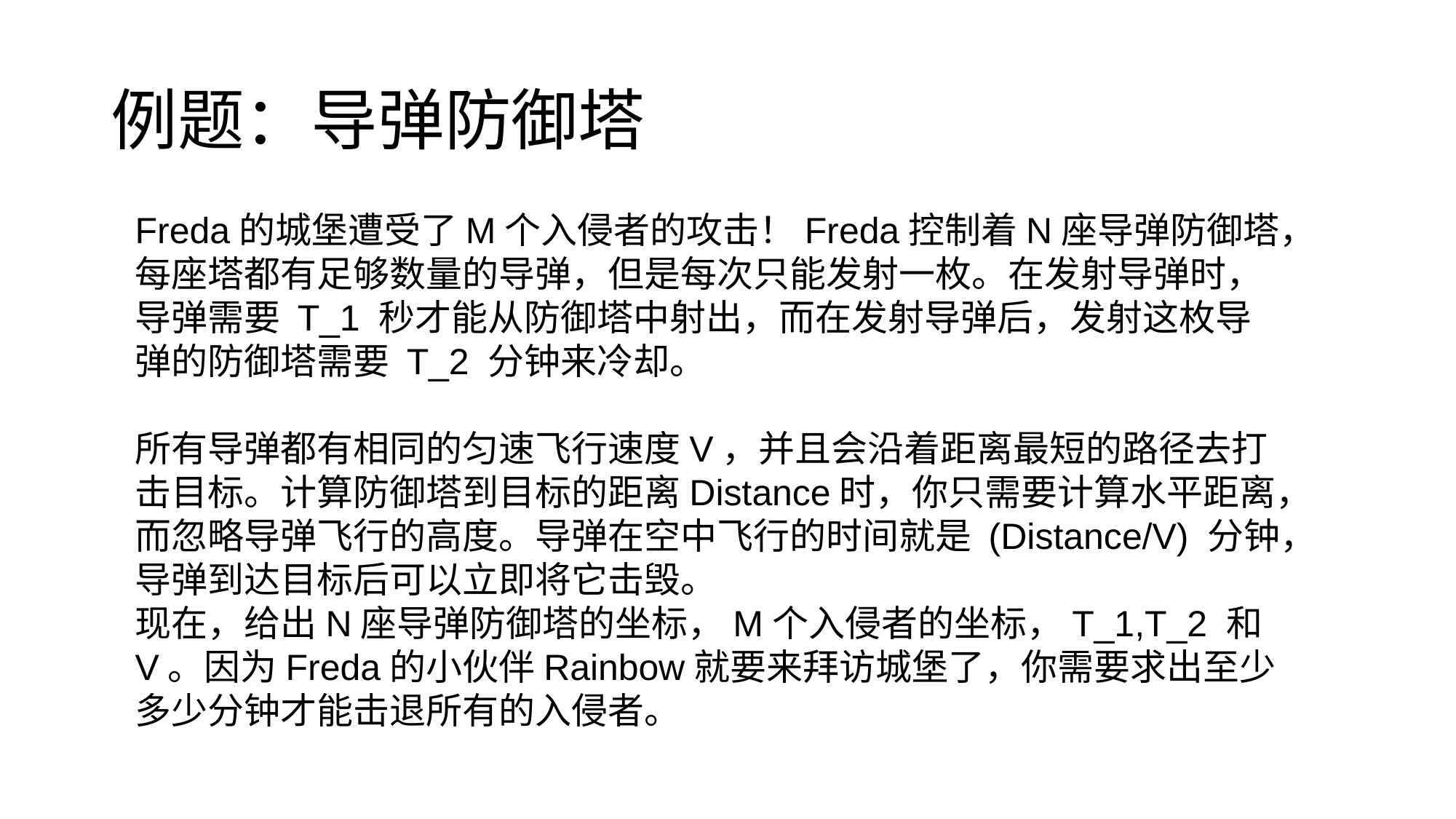

# 例题：导弹防御塔
Freda的城堡遭受了M个入侵者的攻击！Freda控制着N座导弹防御塔，每座塔都有足够数量的导弹，但是每次只能发射一枚。在发射导弹时，导弹需要 T_1 秒才能从防御塔中射出，而在发射导弹后，发射这枚导弹的防御塔需要 T_2 分钟来冷却。

所有导弹都有相同的匀速飞行速度V，并且会沿着距离最短的路径去打击目标。计算防御塔到目标的距离Distance时，你只需要计算水平距离，而忽略导弹飞行的高度。导弹在空中飞行的时间就是 (Distance/V) 分钟，导弹到达目标后可以立即将它击毁。
现在，给出N座导弹防御塔的坐标，M个入侵者的坐标，T_1,T_2 和V。因为Freda的小伙伴Rainbow就要来拜访城堡了，你需要求出至少多少分钟才能击退所有的入侵者。